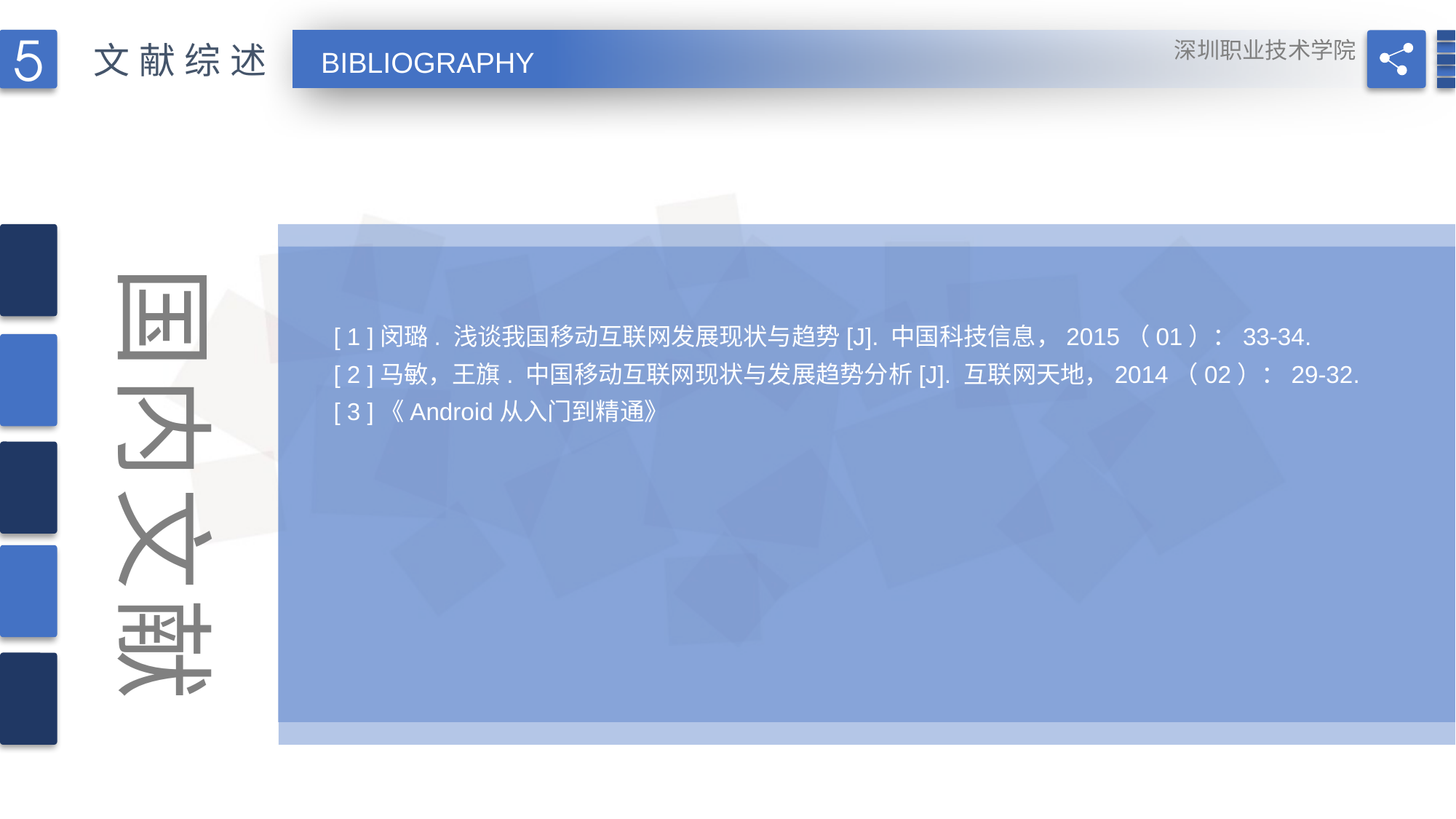

5
深圳职业技术学院

文献综述
BIBLIOGRAPHY

国内文献
[ 1 ]闵璐. 浅谈我国移动互联网发展现状与趋势[J]. 中国科技信息，2015（01）：33-34.
[ 2 ]马敏，王旗. 中国移动互联网现状与发展趋势分析[J]. 互联网天地，2014（02）：29-32.
[ 3 ]《Android从入门到精通》